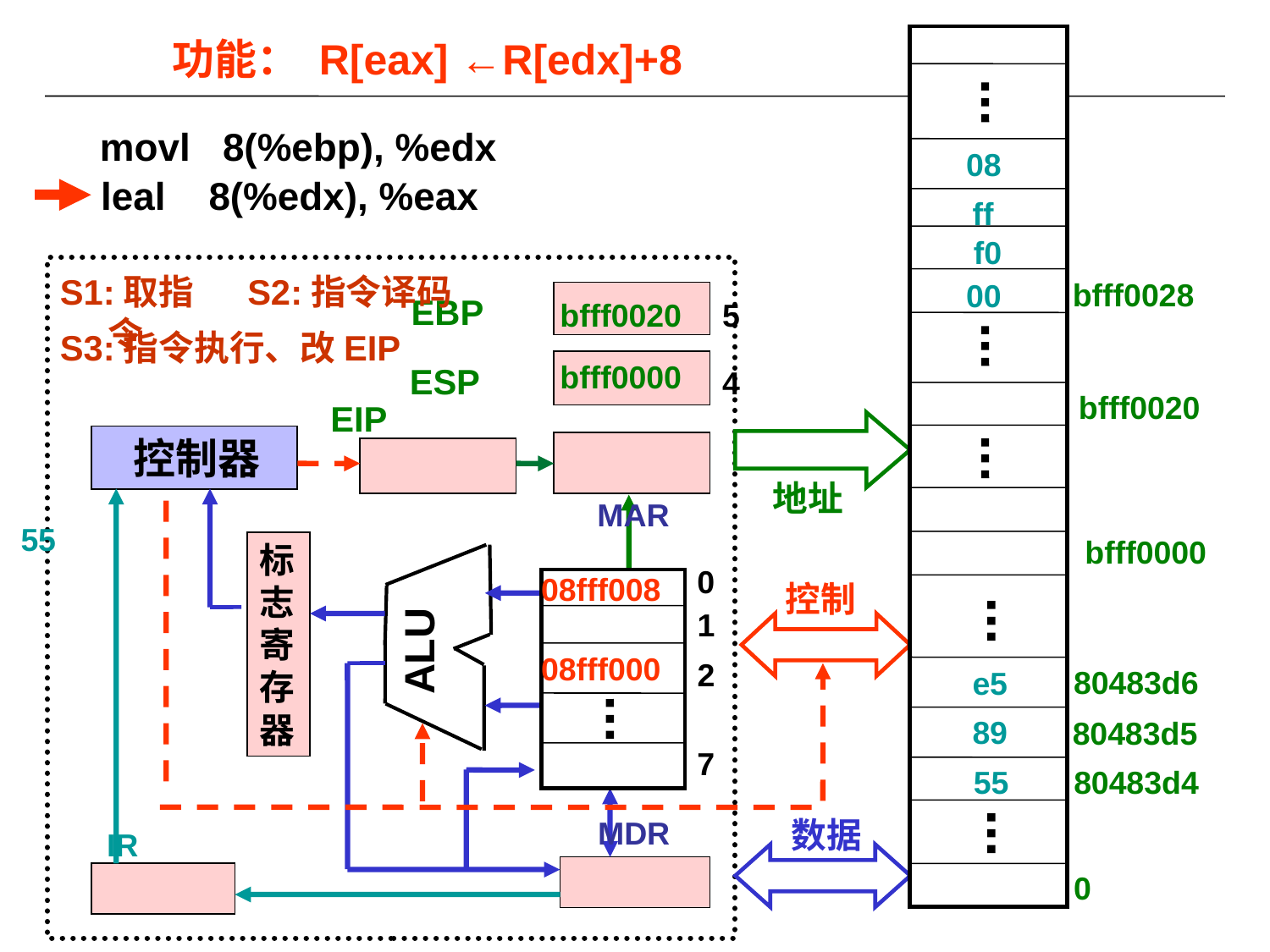

# 指令执行过程
功能： R[eax] ←R[edx]+8

 movl   8(%ebp), %edx
 leal    8(%edx), %eax

08
ff

f0

S1:取指令
S2:指令译码

bfff0028
00

EBP
bfff0020
5

S3:指令执行、改EIP

bfff0000

ESP
4
bfff0020

EIP

  控制器

地址

MAR

55
bfff0000

标
志
寄
存
器

ALU
0
08fff008

控制

1

08fff000

2

80483d6

e5

89

80483d5
7

55
80483d4

数据
MDR

IR

0